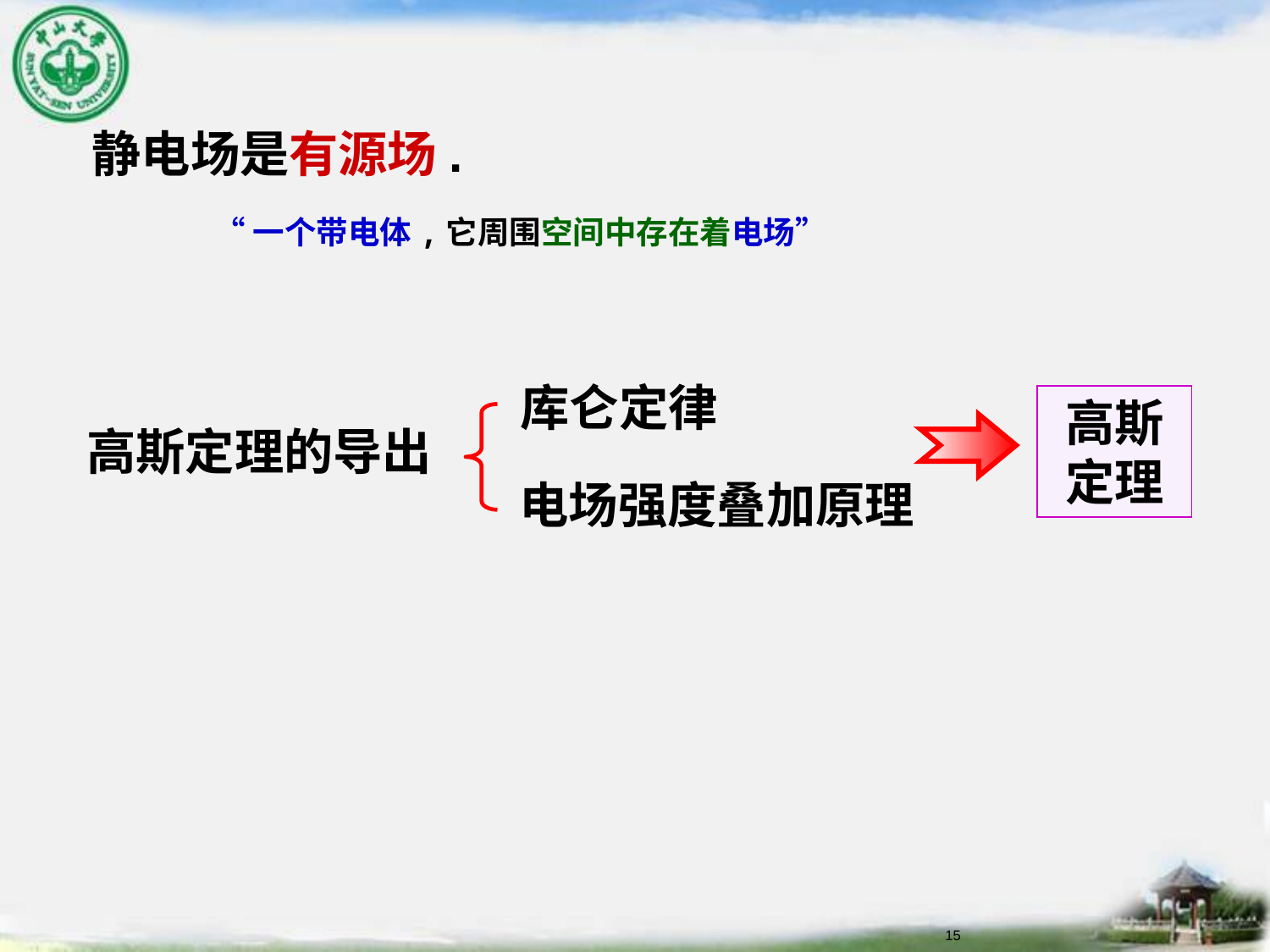

静电场是有源场.
“一个带电体,它周围空间中存在着电场”
库仑定律

电场强度叠加原理
高斯
定理

高斯定理的导出
15